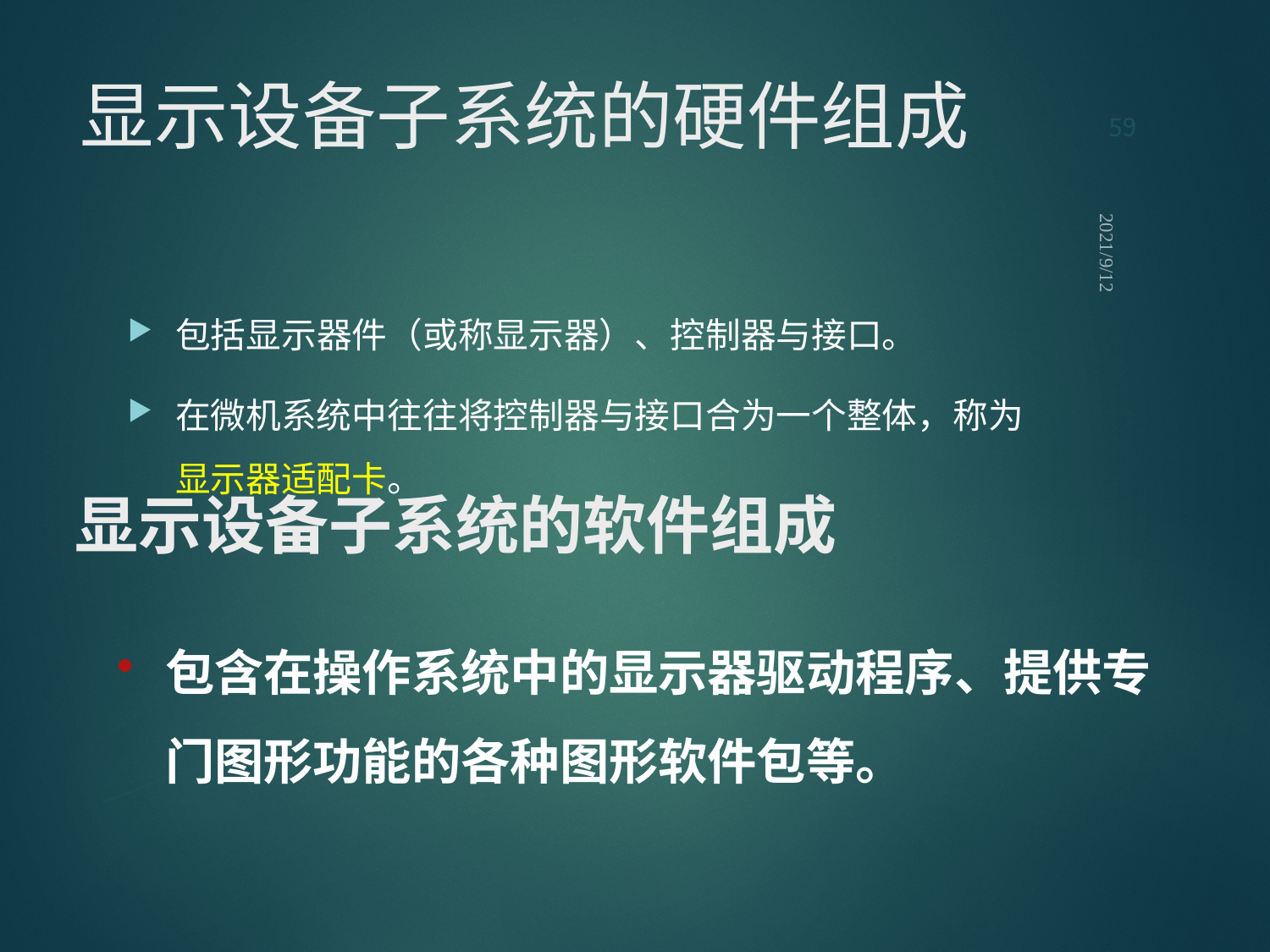

59
# 显示设备子系统的硬件组成
2021/9/12
包括显示器件（或称显示器）、控制器与接口。
在微机系统中往往将控制器与接口合为一个整体，称为显示器适配卡。
显示设备子系统的软件组成
包含在操作系统中的显示器驱动程序、提供专门图形功能的各种图形软件包等。